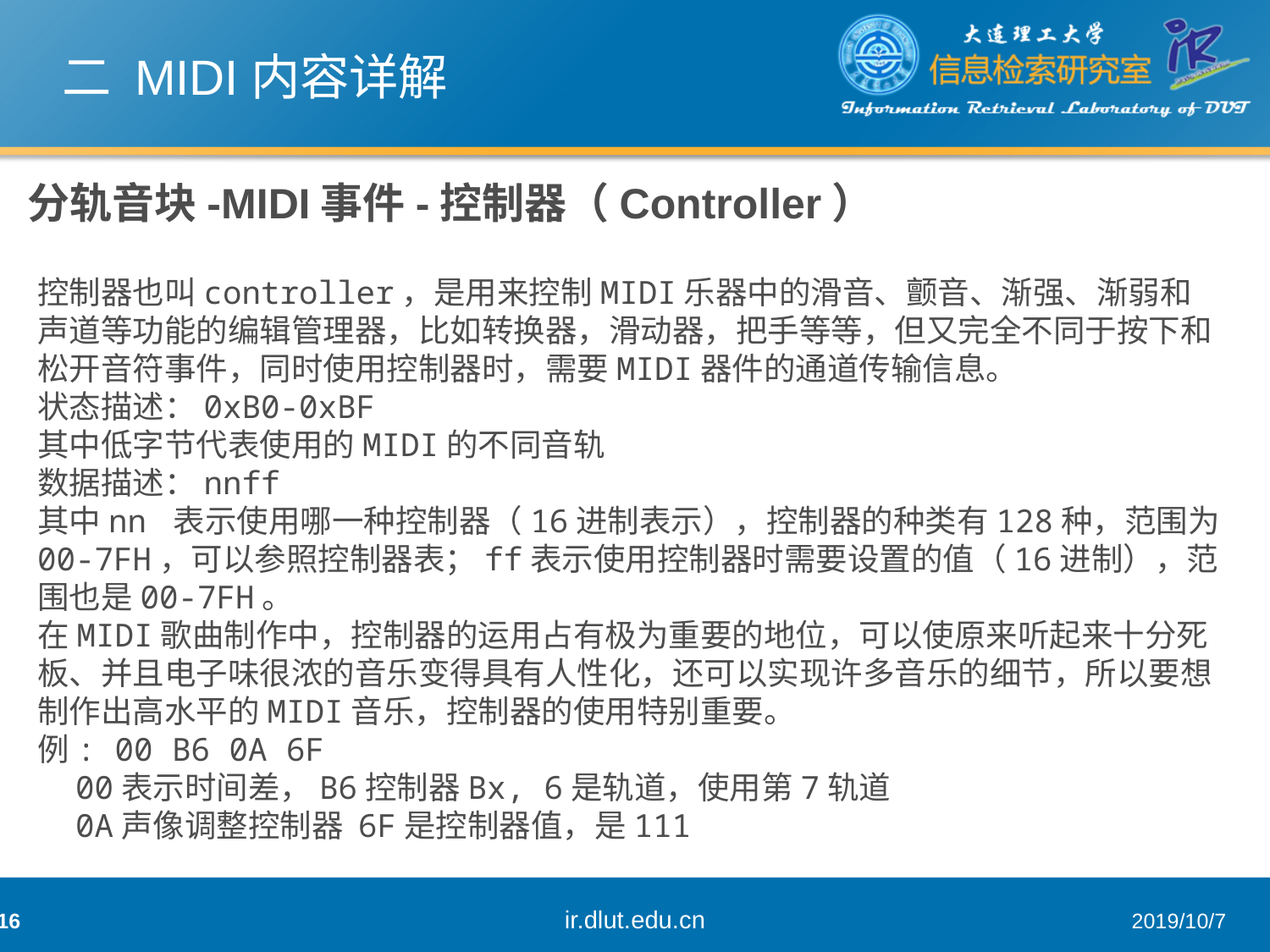

# 二 MIDI内容详解
分轨音块-MIDI事件-控制器（Controller）
控制器也叫controller，是用来控制MIDI乐器中的滑音、颤音、渐强、渐弱和声道等功能的编辑管理器，比如转换器，滑动器，把手等等，但又完全不同于按下和松开音符事件，同时使用控制器时，需要MIDI器件的通道传输信息。
状态描述：0xB0-0xBF
其中低字节代表使用的MIDI的不同音轨
数据描述：nnff
其中nn 表示使用哪一种控制器（16进制表示），控制器的种类有128种，范围为00-7FH，可以参照控制器表；ff表示使用控制器时需要设置的值（16进制），范围也是00-7FH。
在MIDI歌曲制作中，控制器的运用占有极为重要的地位，可以使原来听起来十分死板、并且电子味很浓的音乐变得具有人性化，还可以实现许多音乐的细节，所以要想制作出高水平的MIDI音乐，控制器的使用特别重要。
例: 00 B6 0A 6F
  00表示时间差，B6控制器Bx, 6是轨道，使用第7轨道
  0A声像调整控制器 6F是控制器值，是111